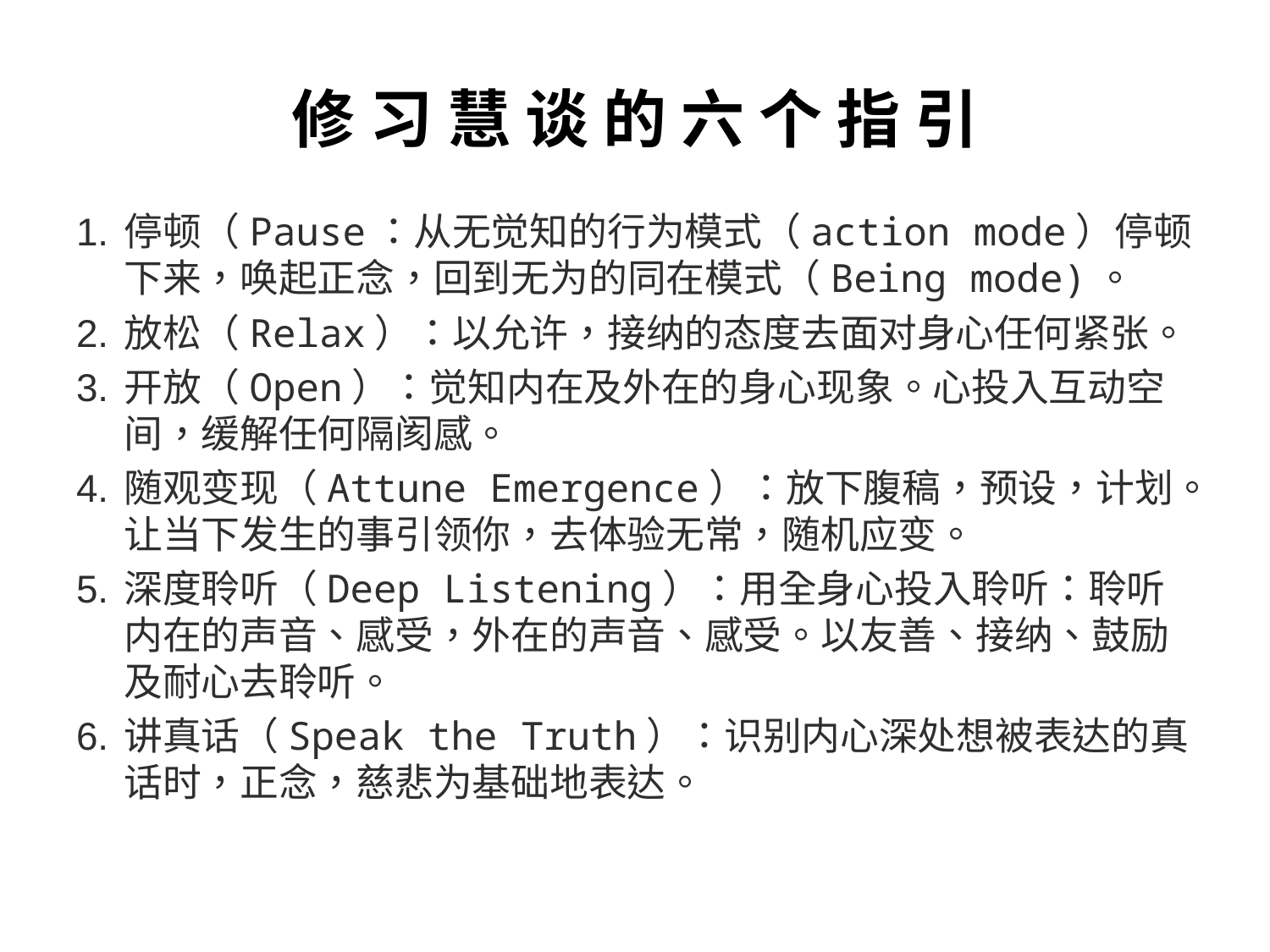

# 修 习 慧 谈 的 六 个 指 引
停顿（Pause：从无觉知的行为模式（action mode）停顿下来，唤起正念，回到无为的同在模式（Being mode)。
放松（Relax）：以允许，接纳的态度去面对身心任何紧张。
开放（Open）：觉知内在及外在的身心现象。心投入互动空间，缓解任何隔阂感。
随观变现（Attune Emergence）：放下腹稿，预设，计划。让当下发生的事引领你，去体验无常，随机应变。
深度聆听（Deep Listening）：用全身心投入聆听：聆听内在的声音、感受，外在的声音、感受。以友善、接纳、鼓励及耐心去聆听。
讲真话（Speak the Truth）：识别内心深处想被表达的真话时，正念，慈悲为基础地表达。